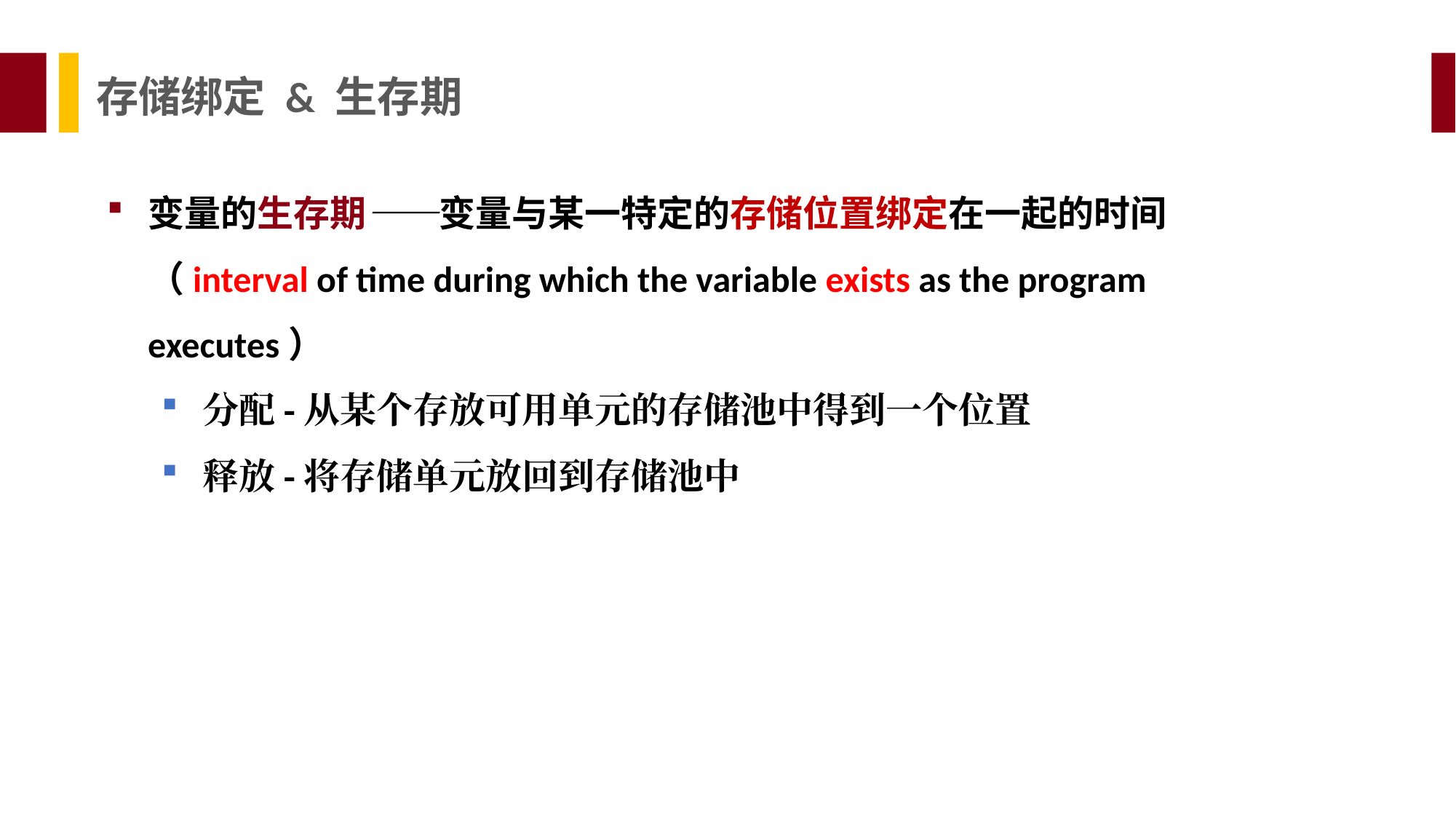

存储绑定 & 生存期
变量的生存期——变量与某一特定的存储位置绑定在一起的时间（interval of time during which the variable exists as the program executes）
分配-从某个存放可用单元的存储池中得到一个位置
释放-将存储单元放回到存储池中